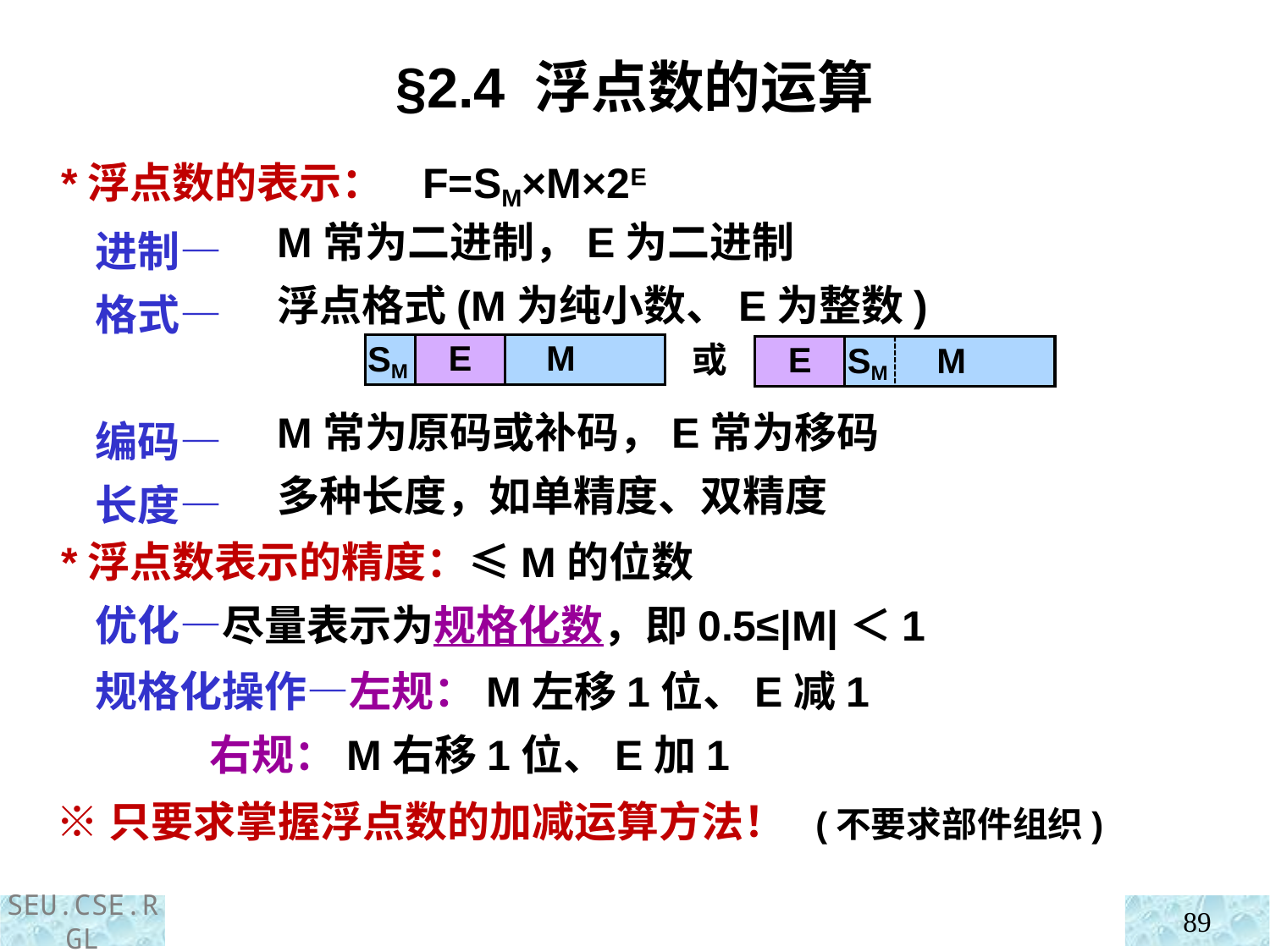

§2.4 浮点数的运算
  *浮点数的表示：   F=SM×M×2E
     进制—
     格式—

     编码—
     长度—

M常为二进制，E为二进制
浮点格式(M为纯小数、E为整数)

M常为原码或补码，E常为移码
多种长度，如单精度、双精度
SM
E
    M
或
E
SM     M

  *浮点数表示的精度：≤M的位数
     优化—尽量表示为规格化数，即0.5≤|M|＜1
     规格化操作—左规：M左移1位、E减1
                 右规：M右移1位、E加1
  ※只要求掌握浮点数的加减运算方法！  (不要求部件组织)
89